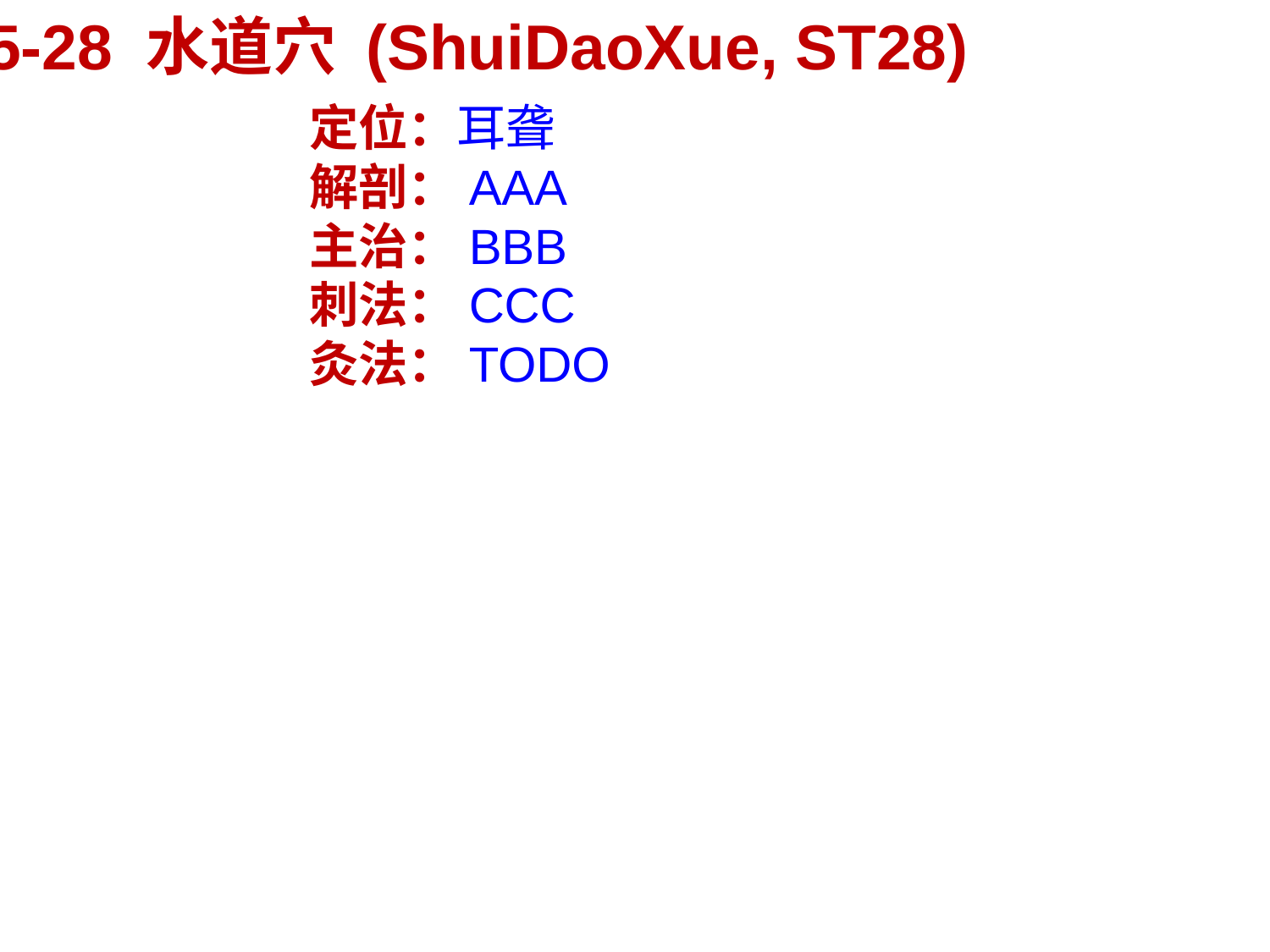

45-28 水道穴 (ShuiDaoXue, ST28)
定位：耳聋
解剖：AAA
主治：BBB
刺法：CCC
灸法：TODO